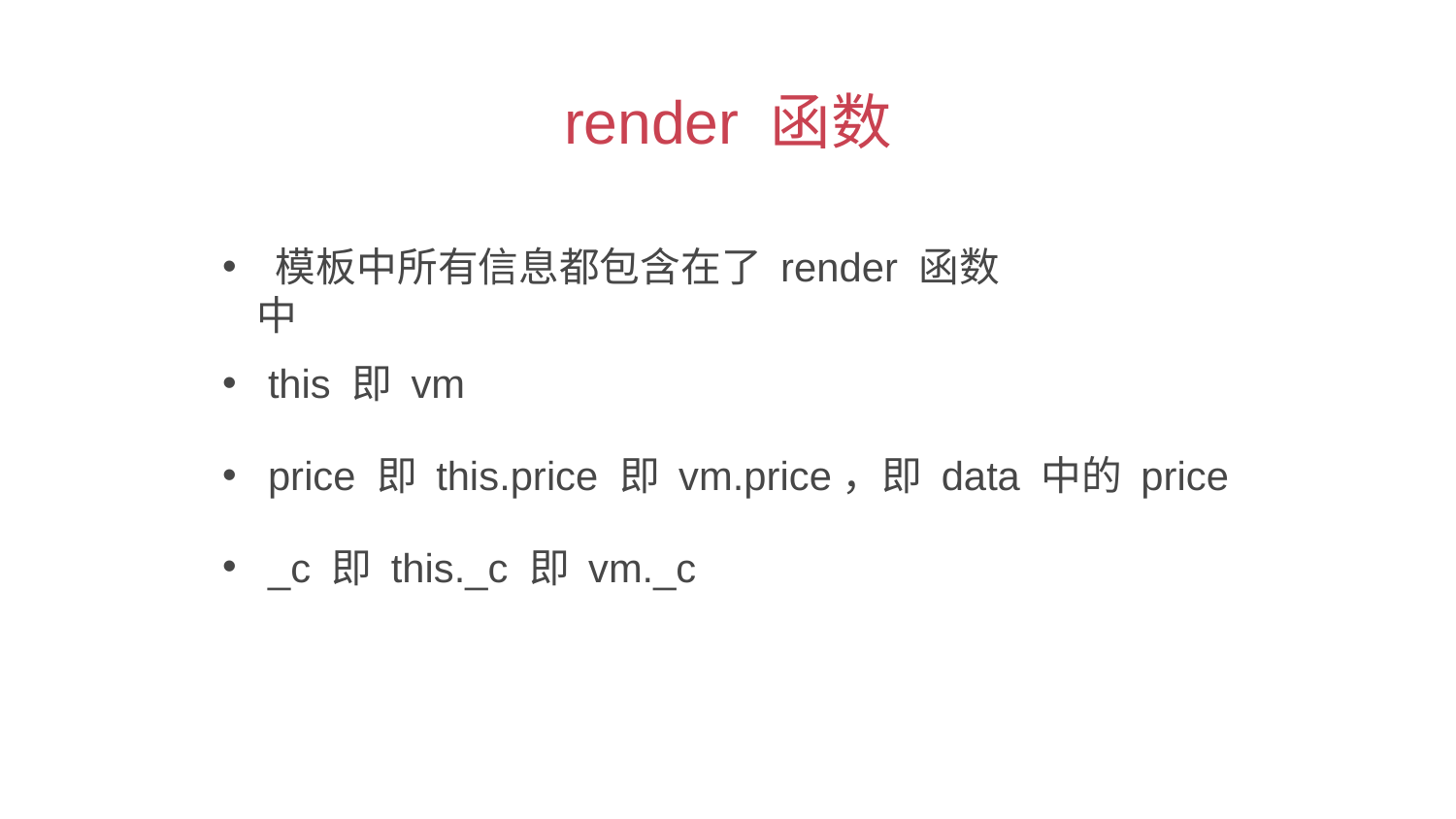

render 函数
 模板中所有信息都包含在了 render 函数中
 this 即 vm
 price 即 this.price 即 vm.price，即 data 中的 price
 _c 即 this._c 即 vm._c